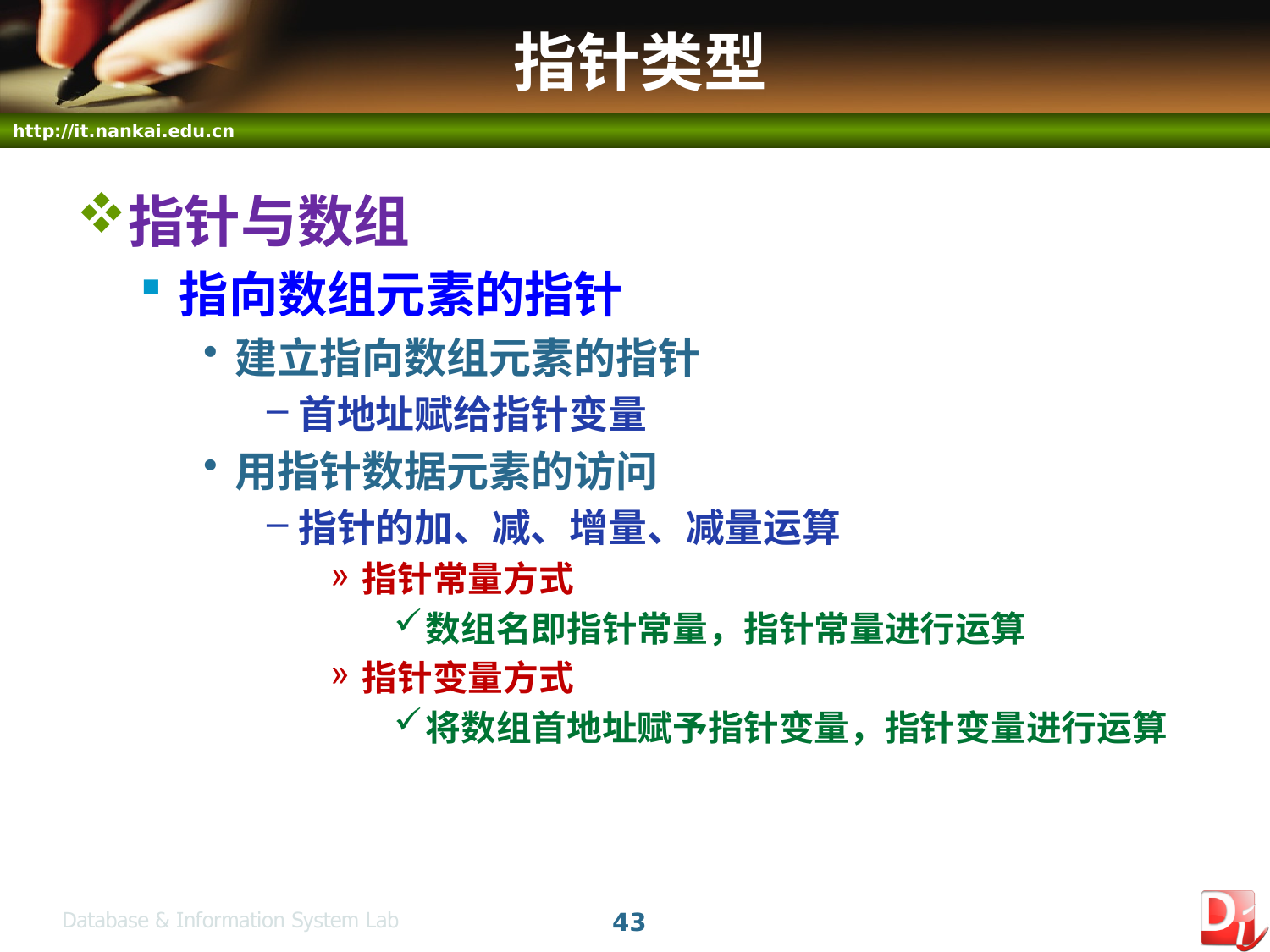

# 指针类型
指针与数组
指向数组元素的指针
建立指向数组元素的指针
首地址赋给指针变量
用指针数据元素的访问
指针的加、减、增量、减量运算
指针常量方式
数组名即指针常量，指针常量进行运算
指针变量方式
将数组首地址赋予指针变量，指针变量进行运算
43
Database & Information System Lab